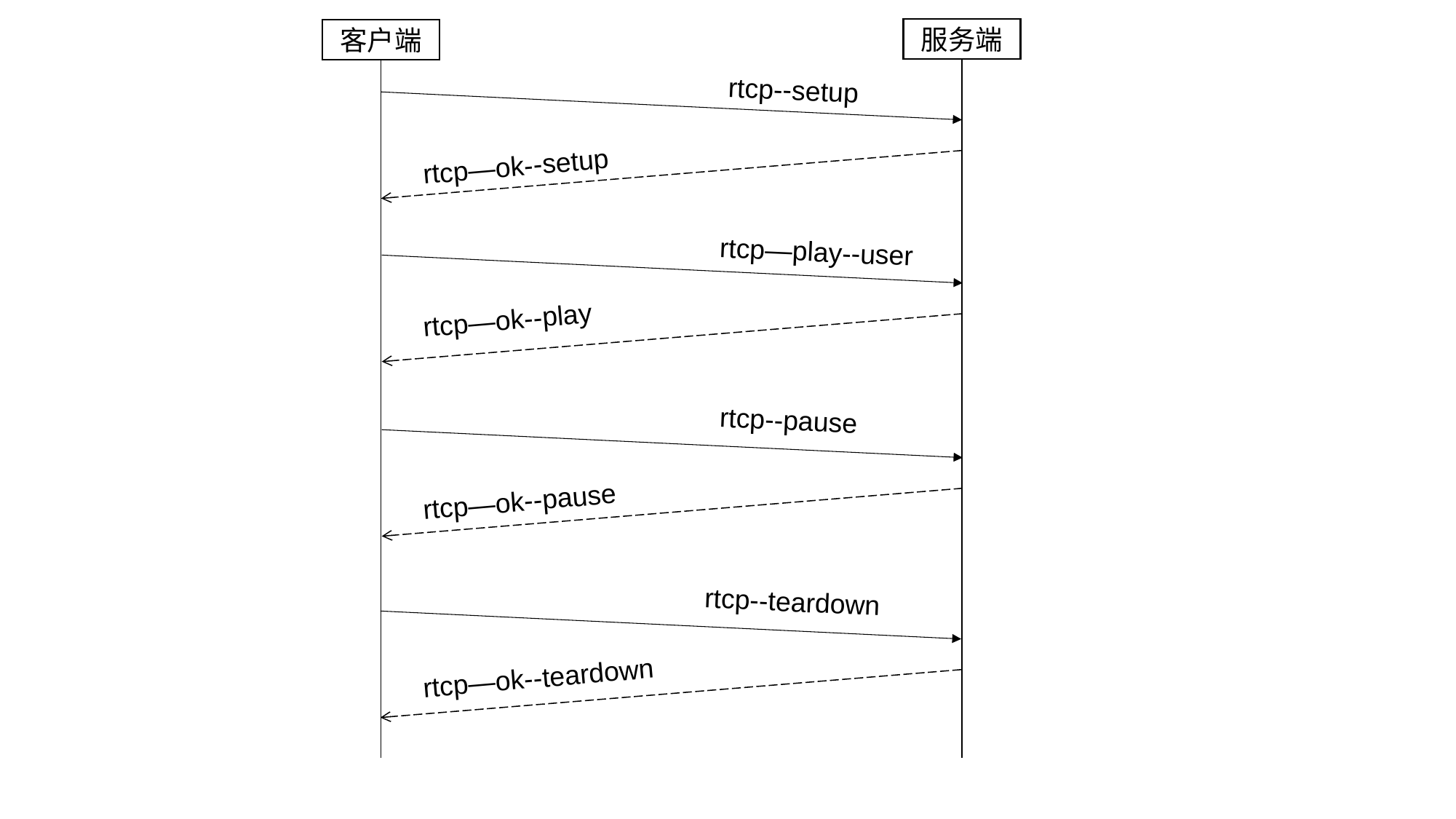

服务端
客户端
rtcp--setup
rtcp—ok--setup
rtcp—play--user
rtcp—ok--play
rtcp--pause
rtcp—ok--pause
rtcp--teardown
rtcp—ok--teardown